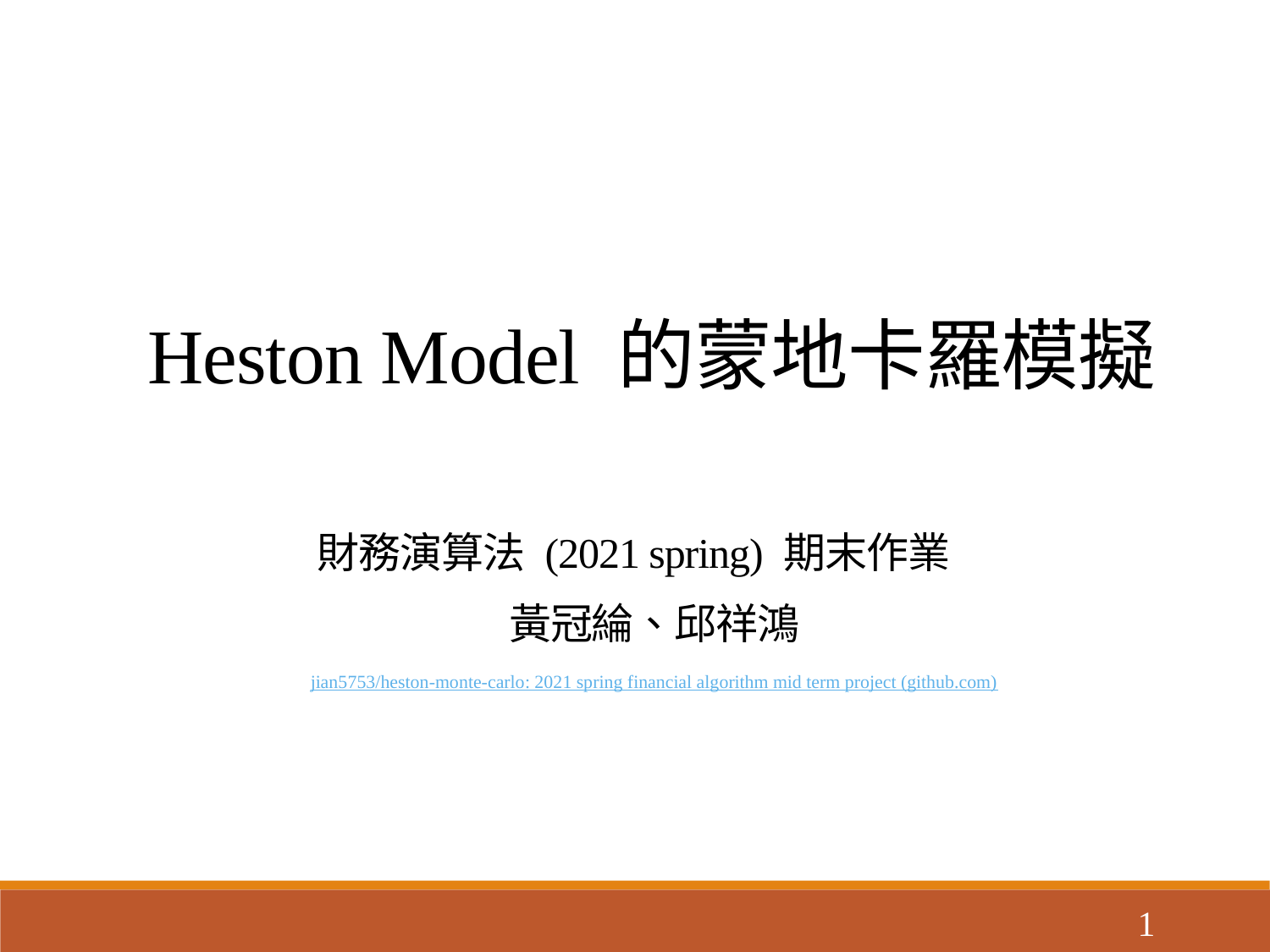

Heston Model 的蒙地卡羅模擬
財務演算法 (2021 spring) 期末作業
黃冠綸、邱祥鴻
jian5753/heston-monte-carlo: 2021 spring financial algorithm mid term project (github.com)
1